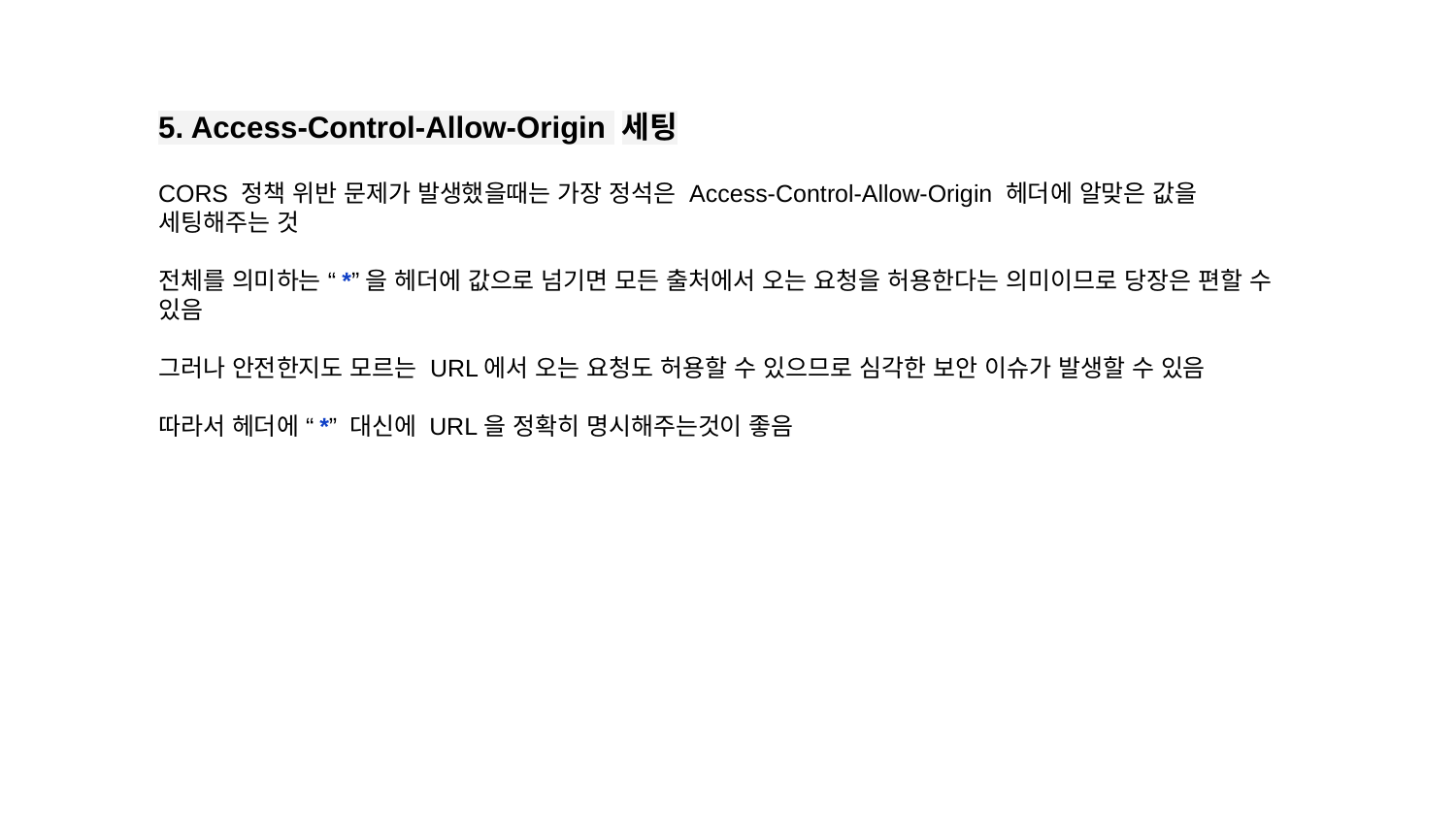

5. Access-Control-Allow-Origin 세팅

CORS 정책 위반 문제가 발생했을때는 가장 정석은 Access-Control-Allow-Origin 헤더에 알맞은 값을 세팅해주는 것

전체를 의미하는 “*”을 헤더에 값으로 넘기면 모든 출처에서 오는 요청을 허용한다는 의미이므로 당장은 편할 수 있음

그러나 안전한지도 모르는 URL에서 오는 요청도 허용할 수 있으므로 심각한 보안 이슈가 발생할 수 있음

따라서 헤더에 “*” 대신에 URL을 정확히 명시해주는것이 좋음